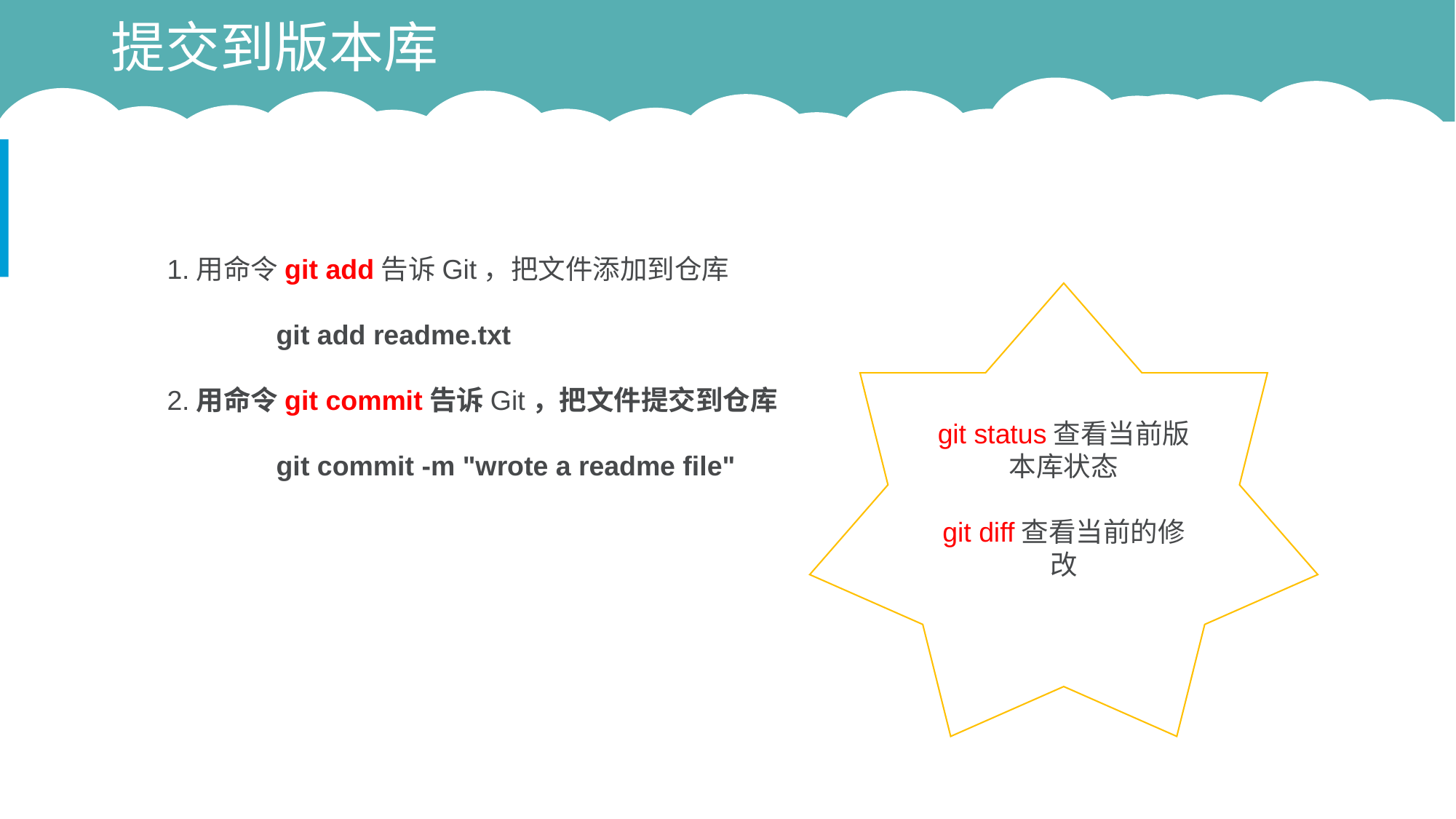

# 提交到版本库

1.用命令git add告诉Git，把文件添加到仓库

	git add readme.txt

2.用命令git commit告诉Git，把文件提交到仓库

	git commit -m "wrote a readme file"
git status查看当前版本库状态

git diff查看当前的修改